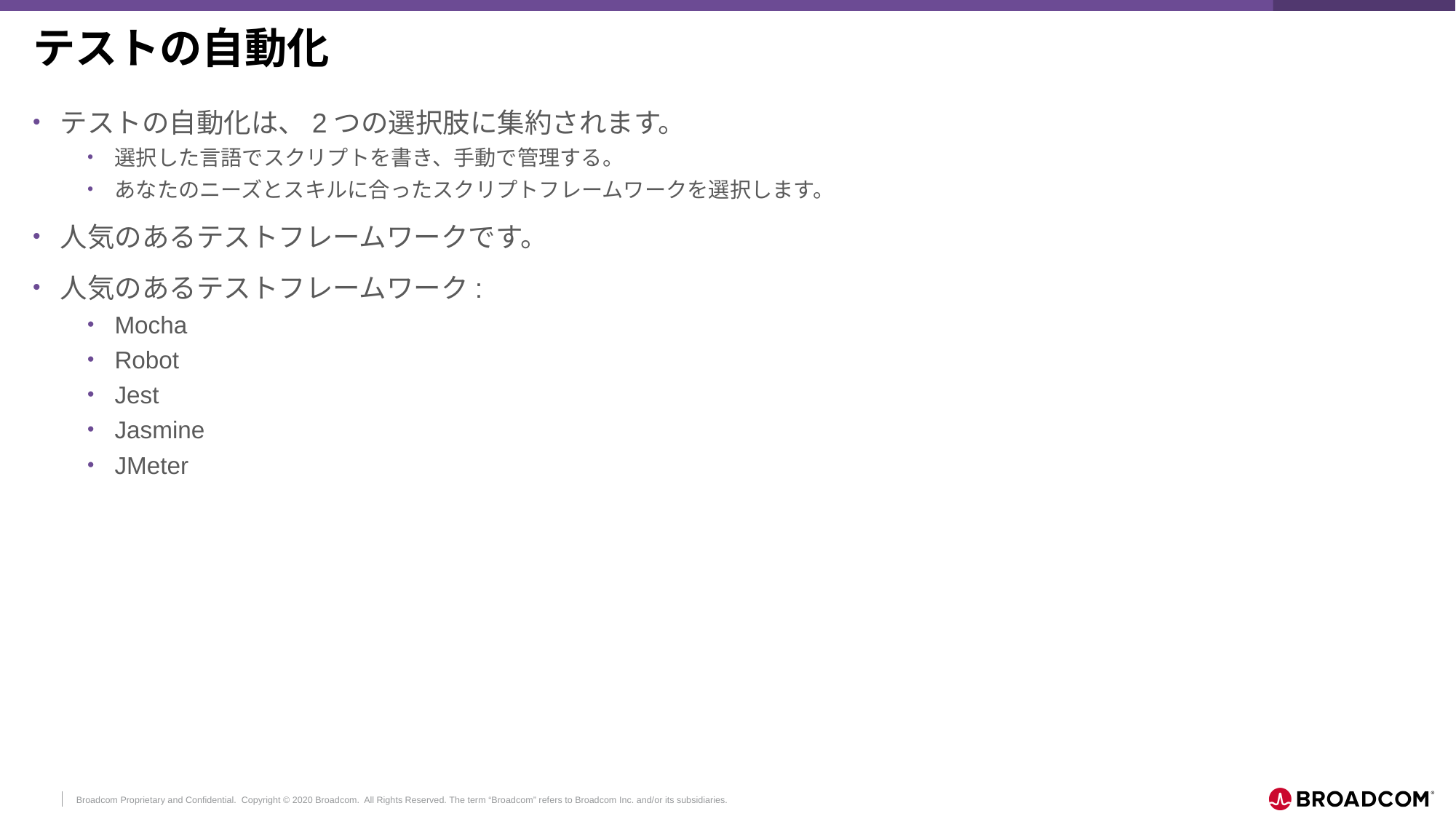

# テストの自動化
テストの自動化は、2つの選択肢に集約されます。
選択した言語でスクリプトを書き、手動で管理する。
あなたのニーズとスキルに合ったスクリプトフレームワークを選択します。
人気のあるテストフレームワークです。
人気のあるテストフレームワーク:
Mocha
Robot
Jest
Jasmine
JMeter